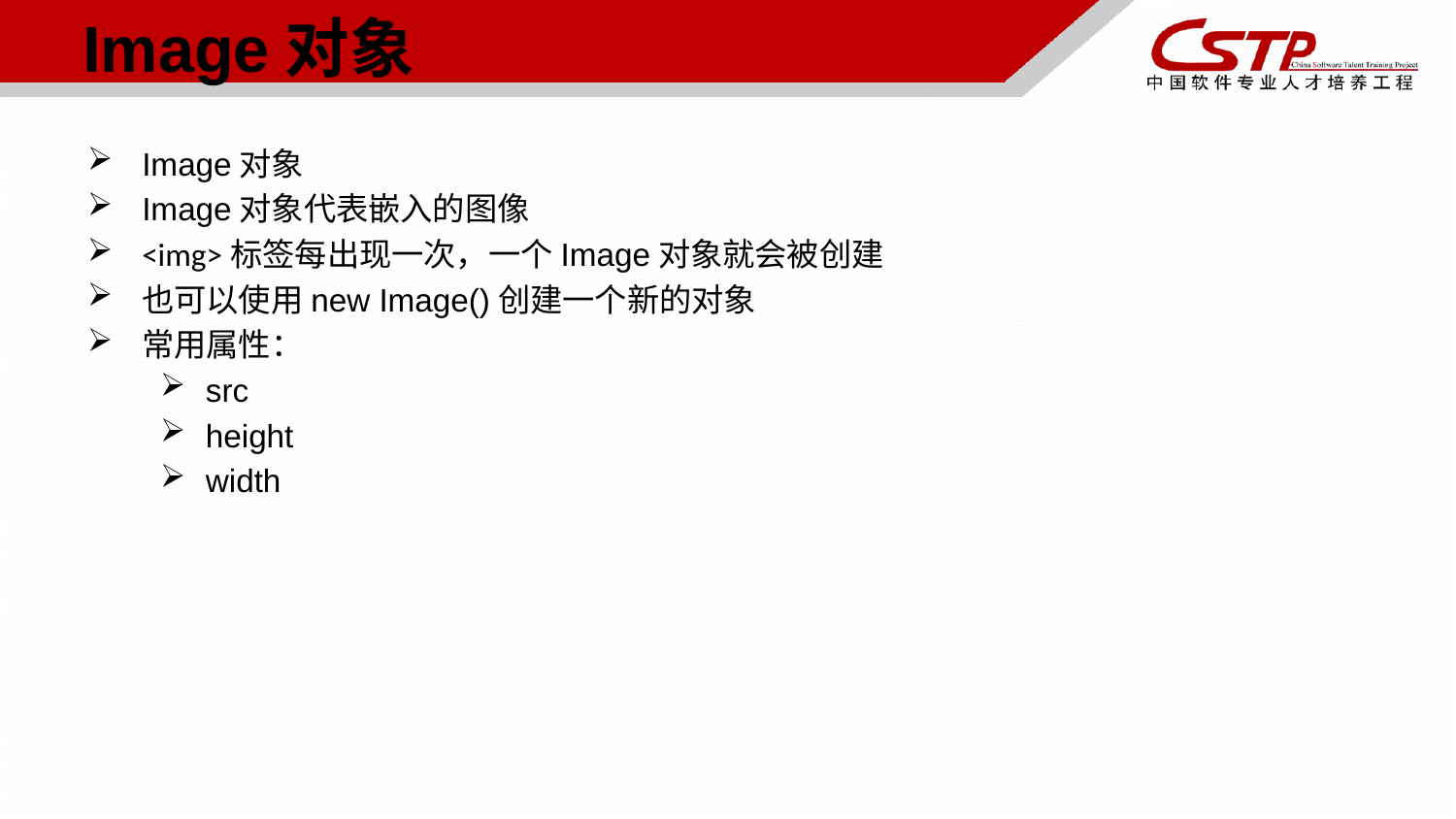

# Image对象
Image对象
Image对象代表嵌入的图像
<img>标签每出现一次，一个Image对象就会被创建
也可以使用new Image()创建一个新的对象
常用属性：
src
height
width